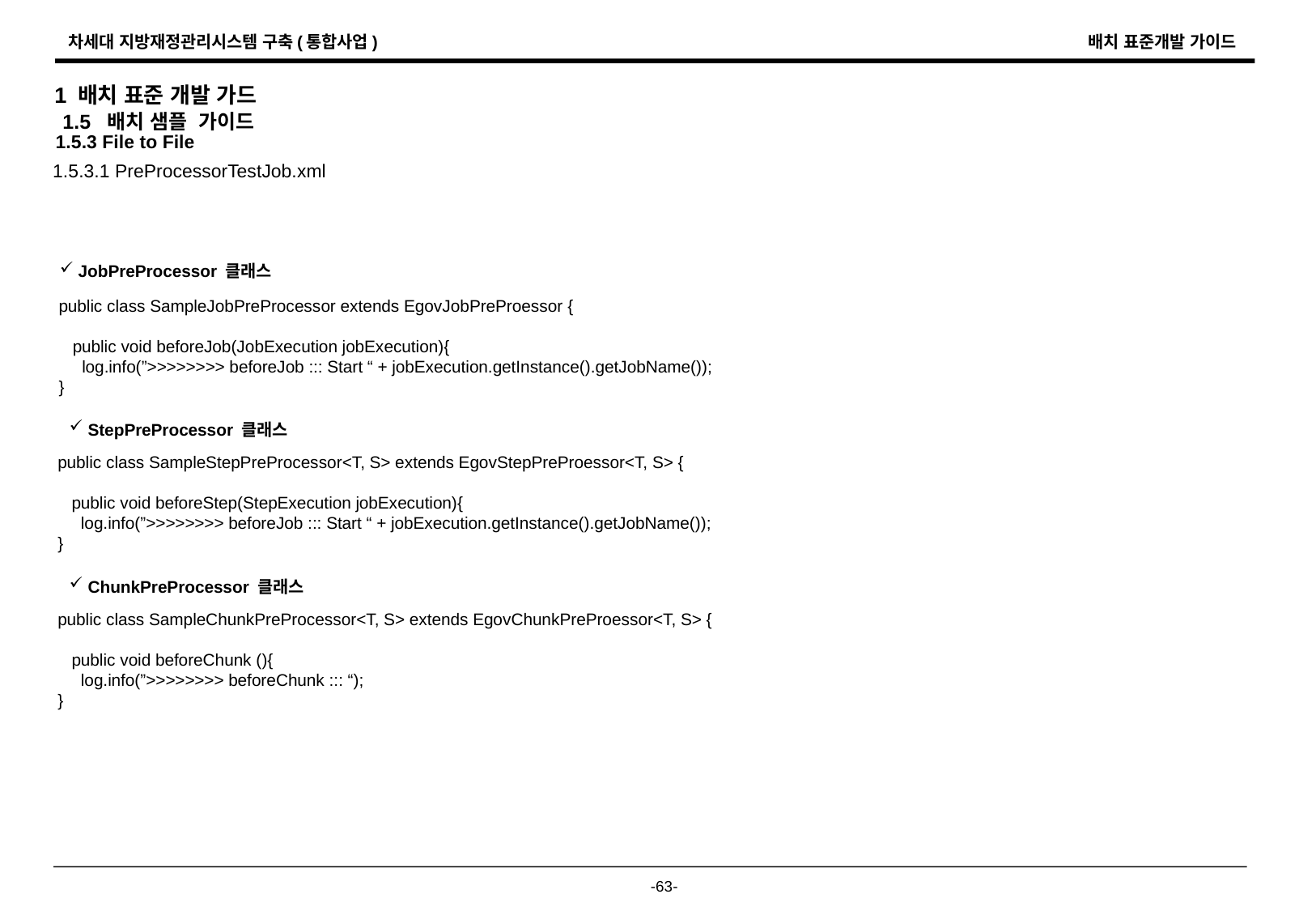

1 배치 표준 개발 가드
1.5  배치 샘플  가이드
1.5.3 File to File
1.5.3.1 PreProcessorTestJob.xml

 JobPreProcessor 클래스
public class SampleJobPreProcessor extends EgovJobPreProessor {

   public void beforeJob(JobExecution jobExecution){
     log.info(”>>>>>>>> beforeJob ::: Start “ + jobExecution.getInstance().getJobName());
}
 StepPreProcessor 클래스
public class SampleStepPreProcessor<T, S> extends EgovStepPreProessor<T, S> {

   public void beforeStep(StepExecution jobExecution){
     log.info(”>>>>>>>> beforeJob ::: Start “ + jobExecution.getInstance().getJobName());
}
 ChunkPreProcessor 클래스
public class SampleChunkPreProcessor<T, S> extends EgovChunkPreProessor<T, S> {

   public void beforeChunk (){
     log.info(”>>>>>>>> beforeChunk ::: “);
}